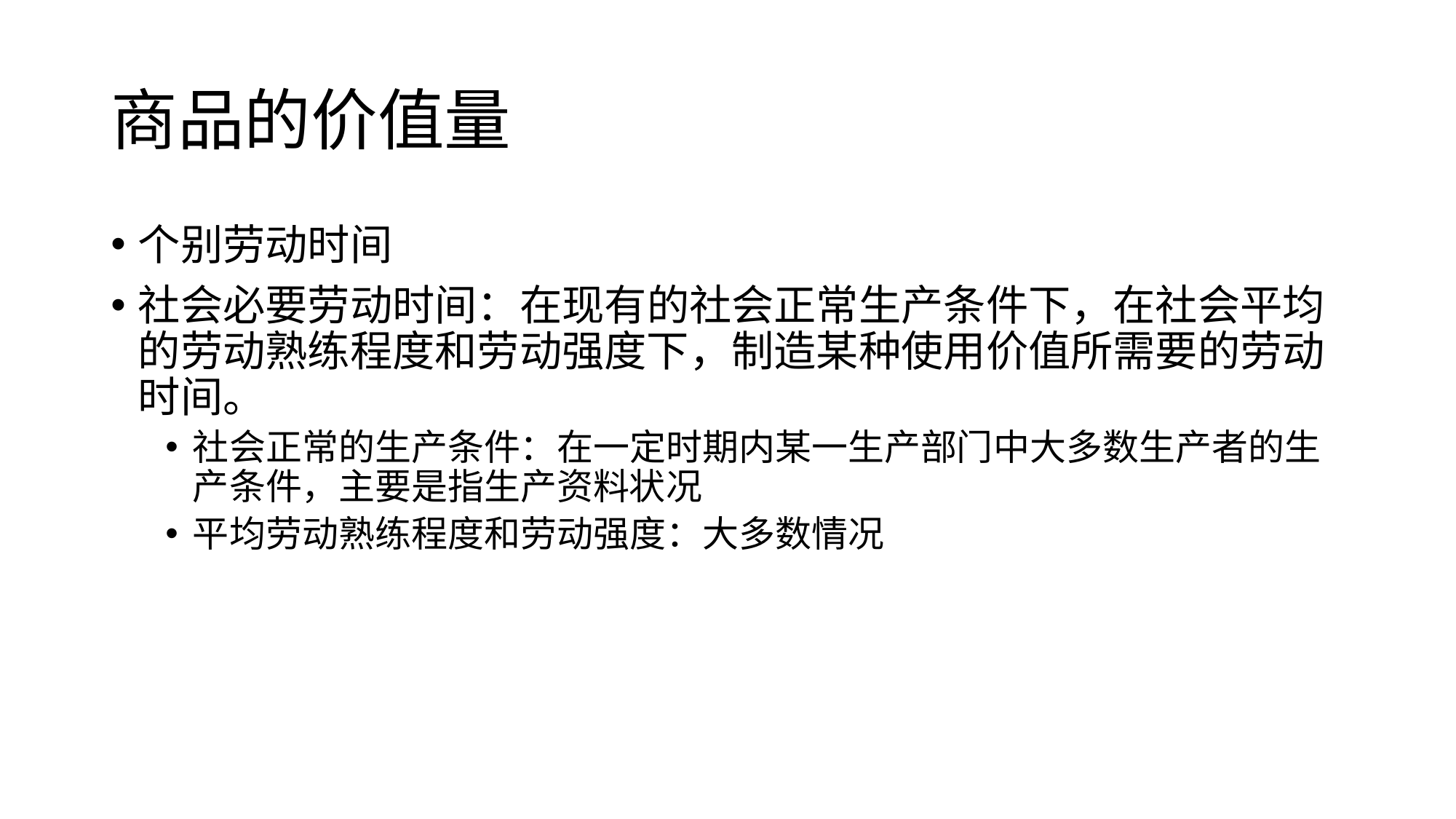

# 商品的价值量
个别劳动时间
社会必要劳动时间：在现有的社会正常生产条件下，在社会平均的劳动熟练程度和劳动强度下，制造某种使用价值所需要的劳动时间。
社会正常的生产条件：在一定时期内某一生产部门中大多数生产者的生产条件，主要是指生产资料状况
平均劳动熟练程度和劳动强度：大多数情况